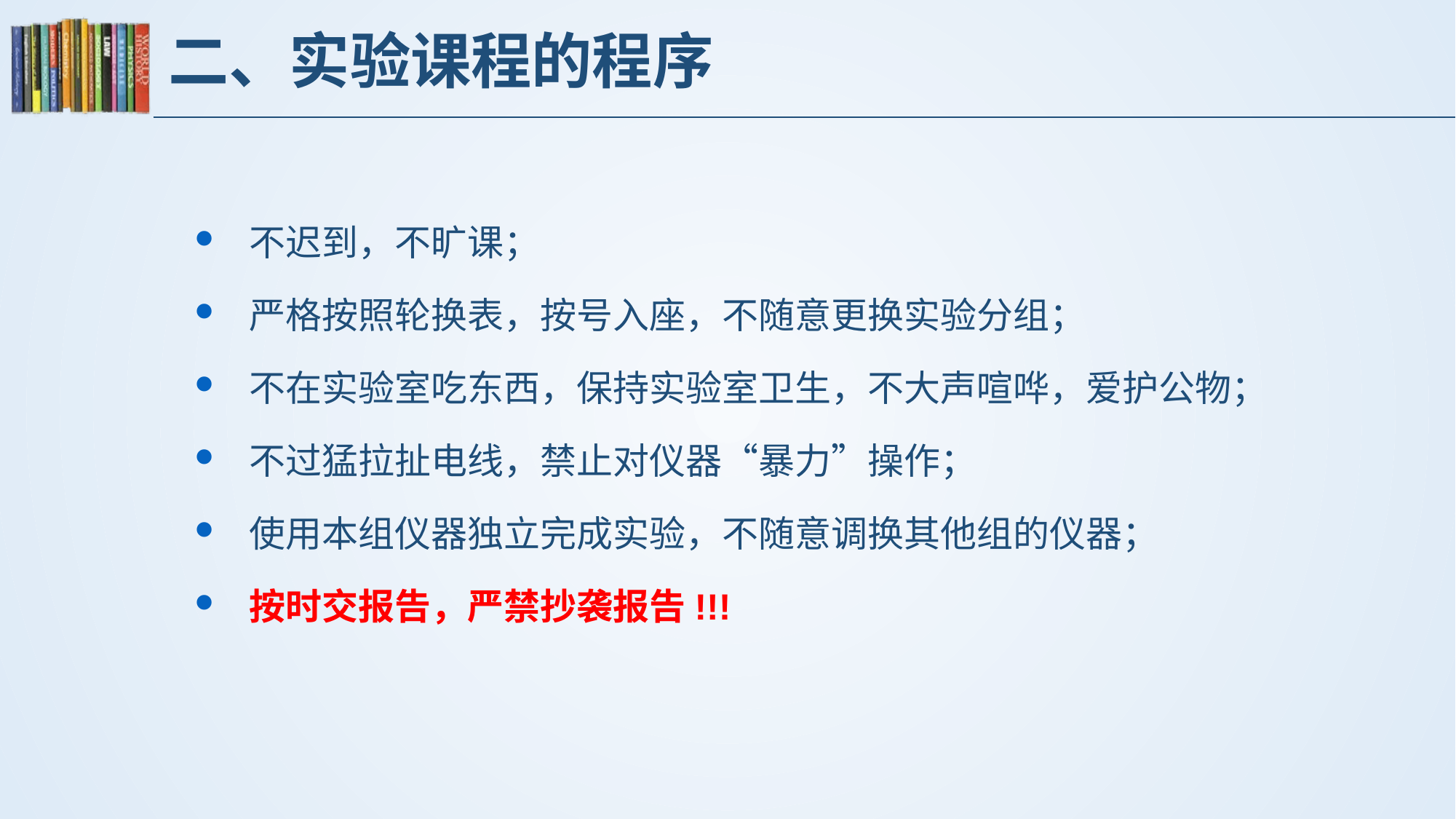

# 二、实验课程的程序
不迟到，不旷课；
严格按照轮换表，按号入座，不随意更换实验分组；
不在实验室吃东西，保持实验室卫生，不大声喧哗，爱护公物；
不过猛拉扯电线，禁止对仪器“暴力”操作；
使用本组仪器独立完成实验，不随意调换其他组的仪器；
按时交报告，严禁抄袭报告!!!